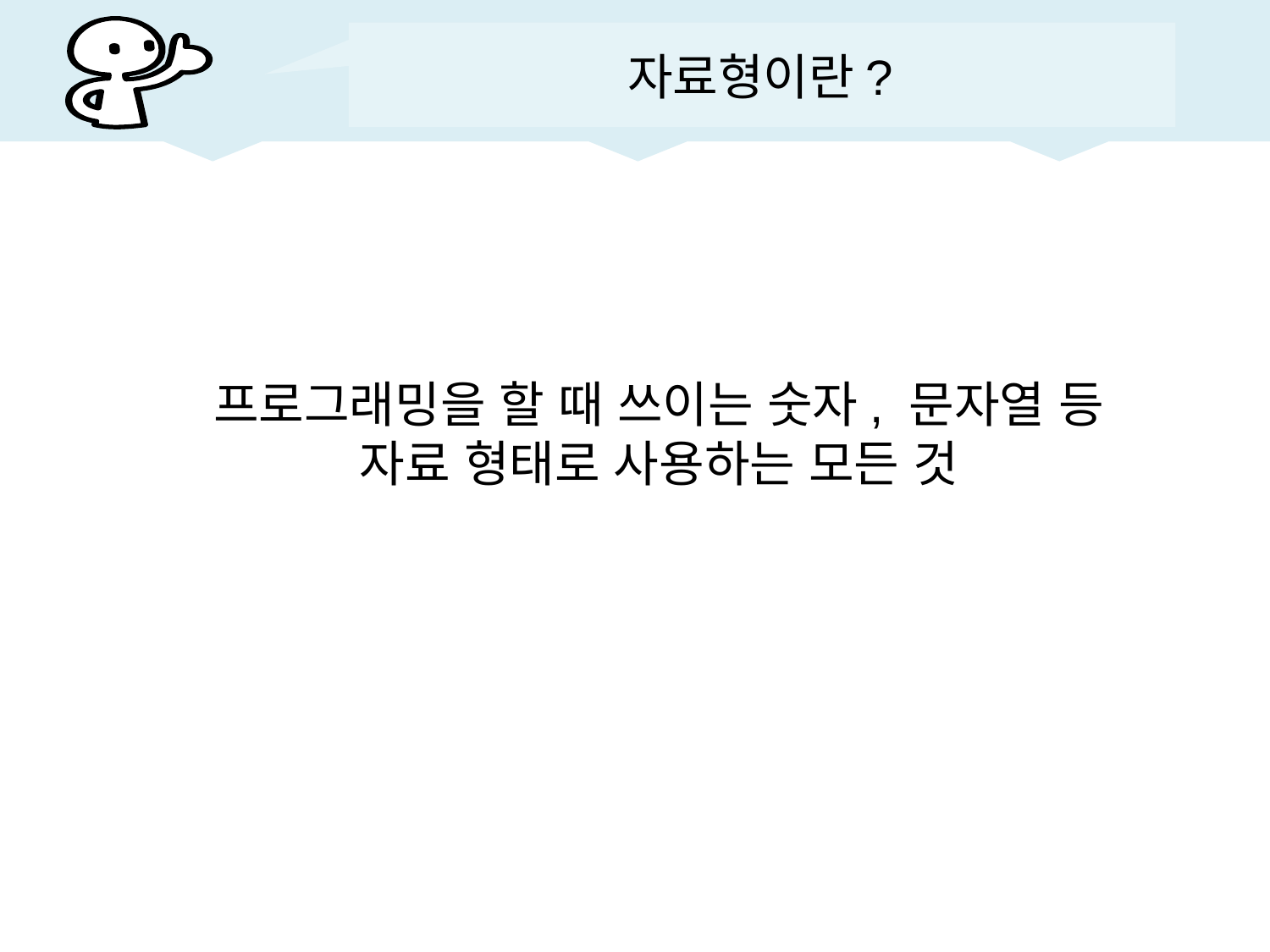

자료형이란?
프로그래밍을 할 때 쓰이는 숫자, 문자열 등
자료 형태로 사용하는 모든 것